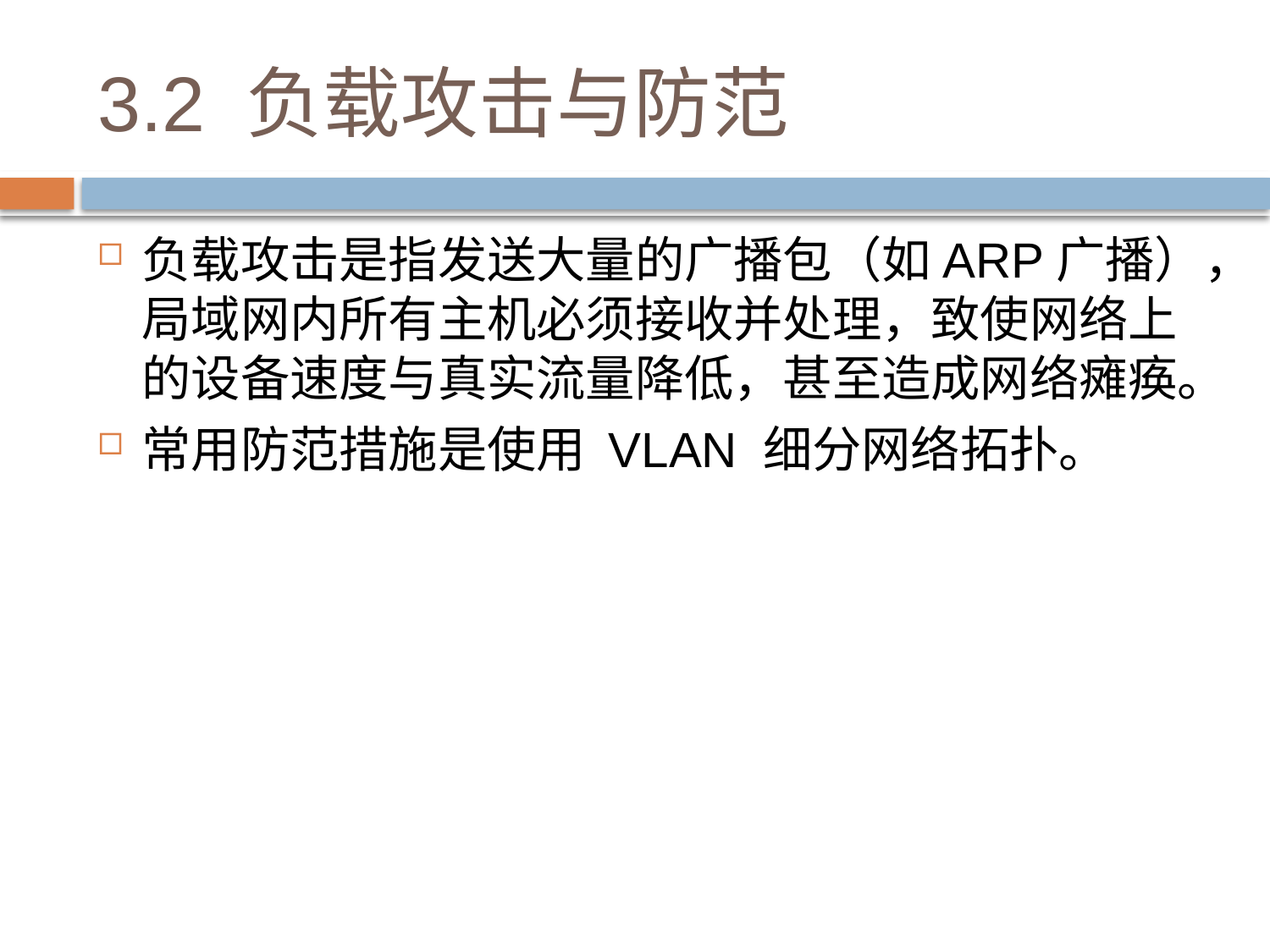

# 3.2 负载攻击与防范
负载攻击是指发送大量的广播包（如ARP广播），局域网内所有主机必须接收并处理，致使网络上的设备速度与真实流量降低，甚至造成网络瘫痪。
常用防范措施是使用 VLAN 细分网络拓扑。